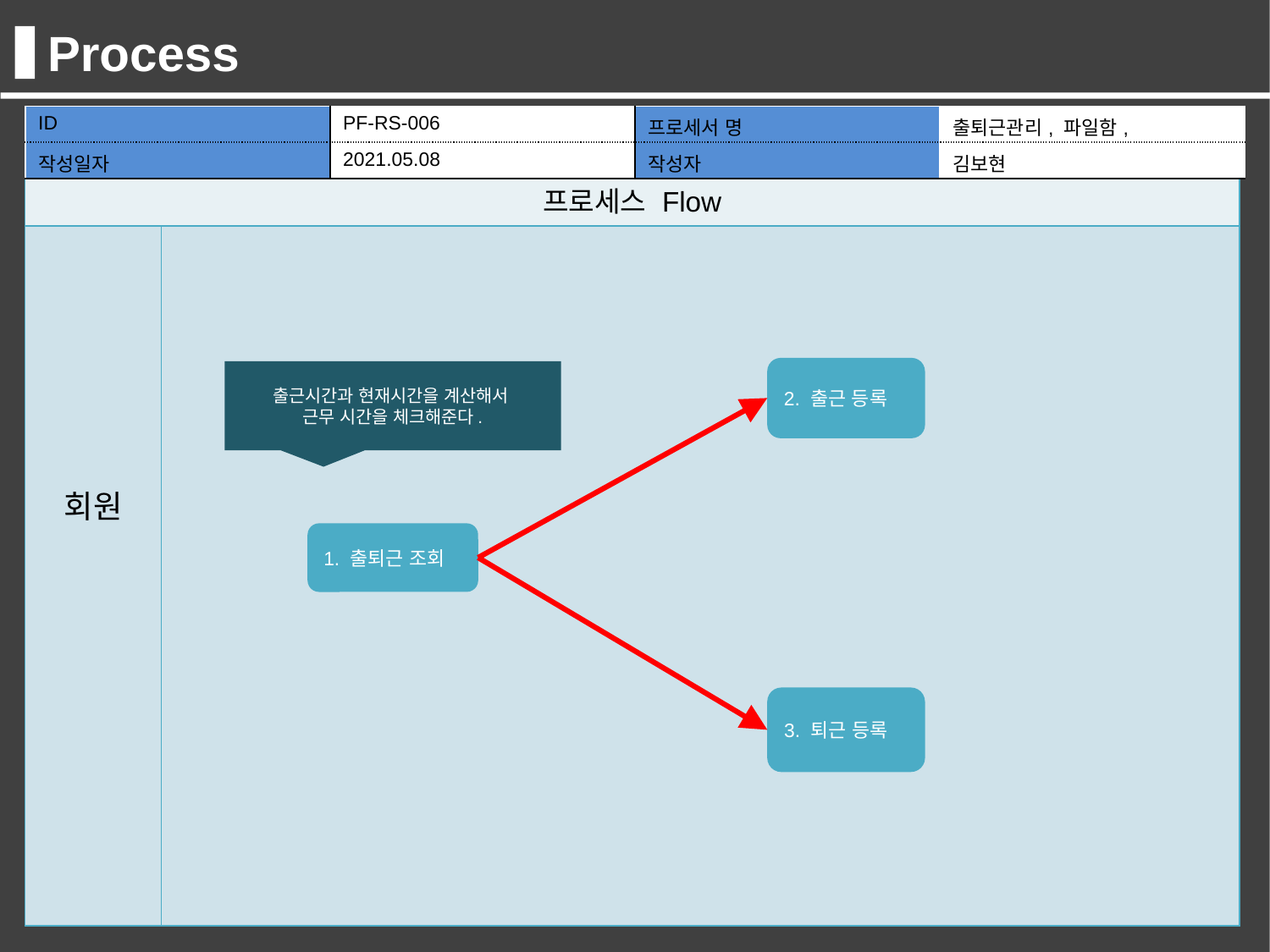

Process

| ID | PF-RS-006 | 프로세서 명 | 출퇴근관리, 파일함, |
| --- | --- | --- | --- |
| 작성일자 | 2021.05.08 | 작성자 | 김보현 |
| 프로세스 Flow |  |
| --- | --- |
| 회원 |  |
2. 출근 등록
출근시간과 현재시간을 계산해서
근무 시간을 체크해준다.
1. 출퇴근 조회
3. 퇴근 등록